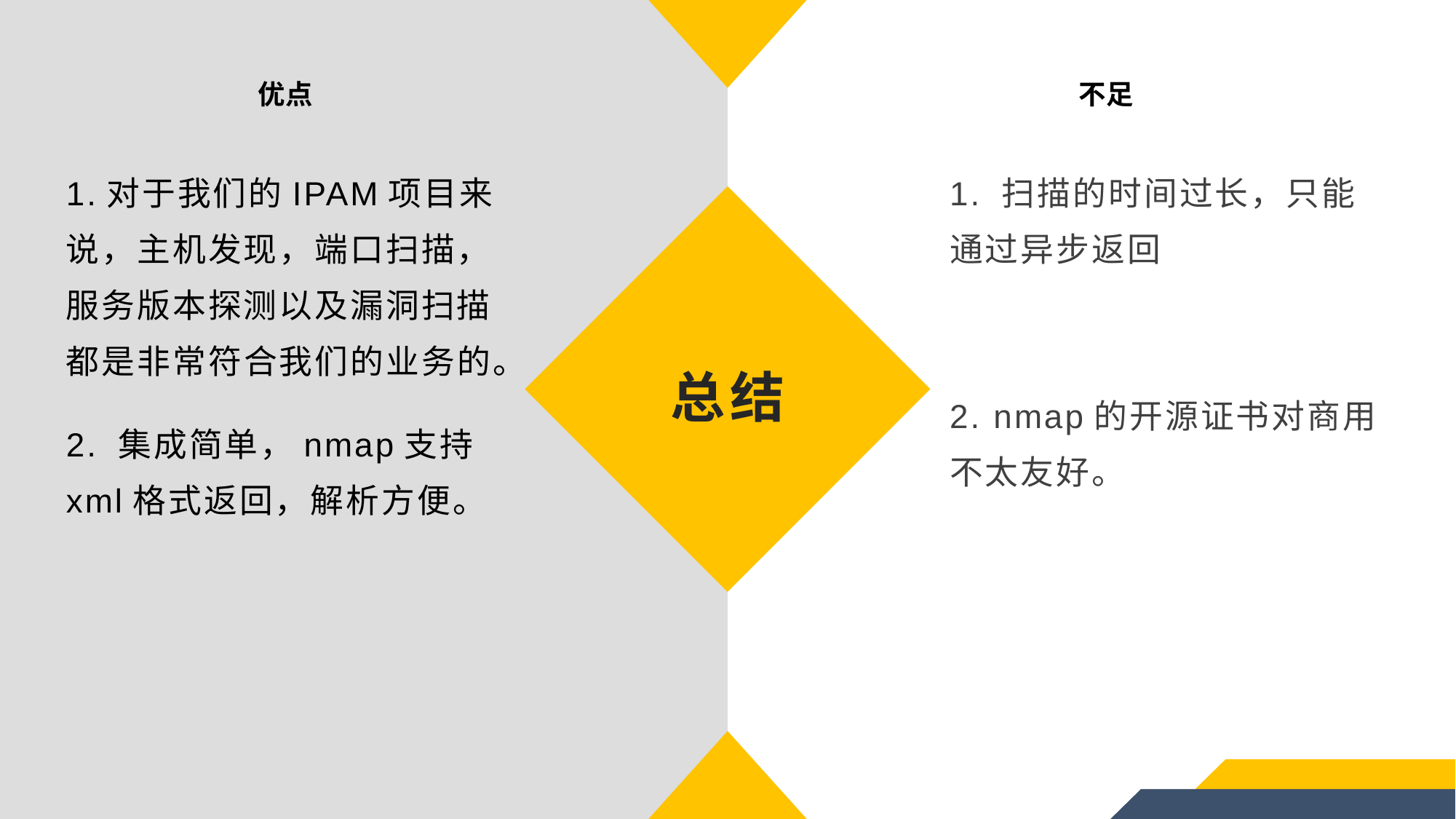

优点
不足
1.对于我们的IPAM项目来说，主机发现，端口扫描，服务版本探测以及漏洞扫描都是非常符合我们的业务的。
2. 集成简单，nmap支持xml格式返回，解析方便。
1. 扫描的时间过长，只能通过异步返回

2. nmap的开源证书对商用不太友好。

总结